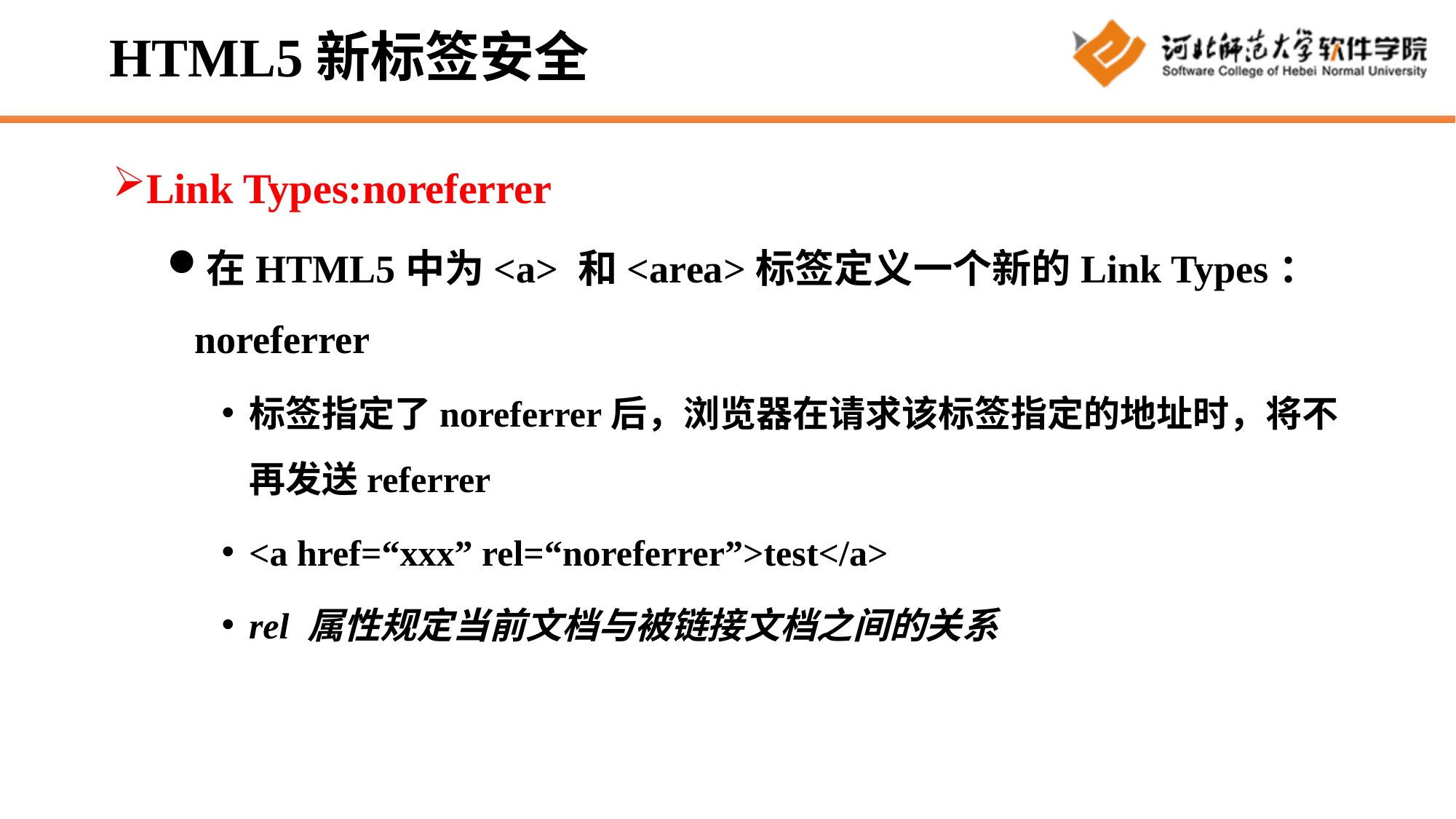

# HTML5新标签安全
Link Types:noreferrer
在HTML5中为<a> 和<area>标签定义一个新的Link Types：noreferrer
标签指定了noreferrer后，浏览器在请求该标签指定的地址时，将不再发送referrer
<a href=“xxx” rel=“noreferrer”>test</a>
rel 属性规定当前文档与被链接文档之间的关系